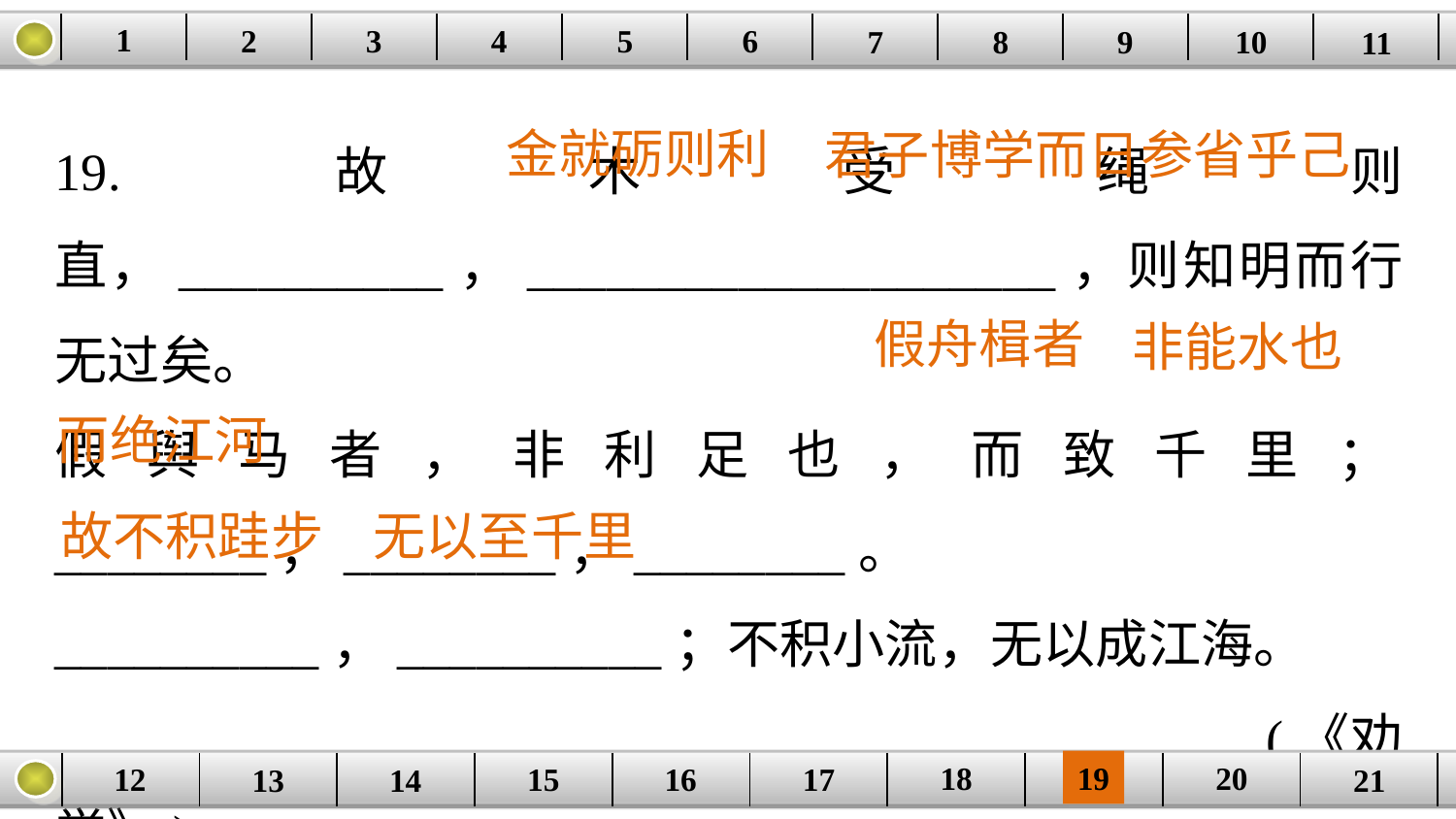

1
2
3
4
|  |  |  |  |  |  |  |  |  |  |  |
| --- | --- | --- | --- | --- | --- | --- | --- | --- | --- | --- |
5
6
7
8
9
10
11

19.故木受绳则直，__________，____________________，则知明而行无过矣。
假舆马者，非利足也，而致千里；________，________，________。
__________，__________；不积小流，无以成江海。
                                                                                     (《劝学》)
金就砺则利
君子博学而日参省乎己
假舟楫者
非能水也
而绝江河
无以至千里
故不积跬步
20
19

18
17
16
12
15
14
|  |  |  |  |  |  |  |  |  |  |
| --- | --- | --- | --- | --- | --- | --- | --- | --- | --- |
13
21